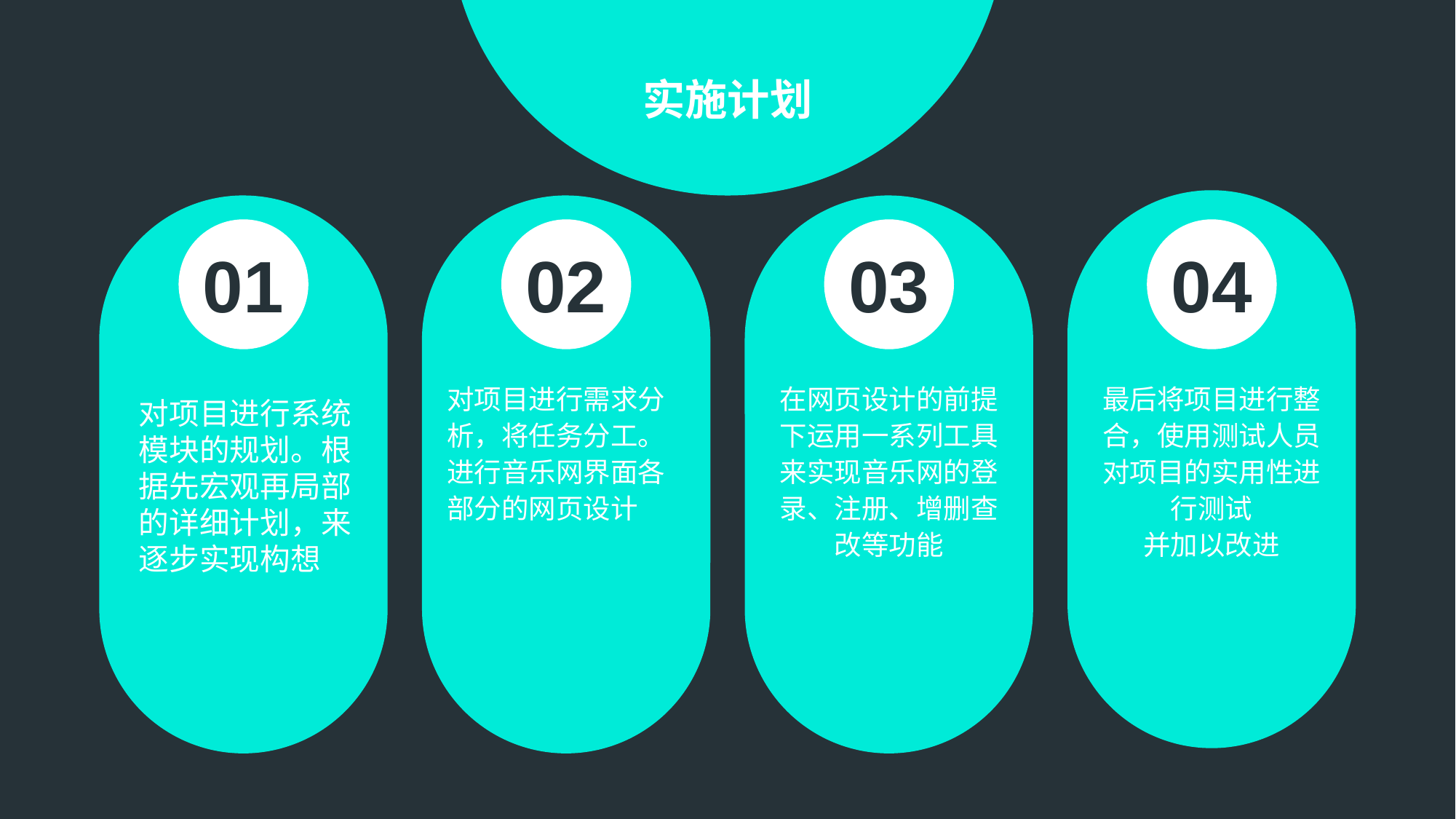

实施计划

01

02

03

04

最后将项目进行整合，使用测试人员对项目的实用性进行测试
并加以改进
对项目进行需求分析，将任务分工。
进行音乐网界面各部分的网页设计
在网页设计的前提下运用一系列工具来实现音乐网的登录、注册、增删查改等功能
对项目进行系统模块的规划。根据先宏观再局部的详细计划，来逐步实现构想